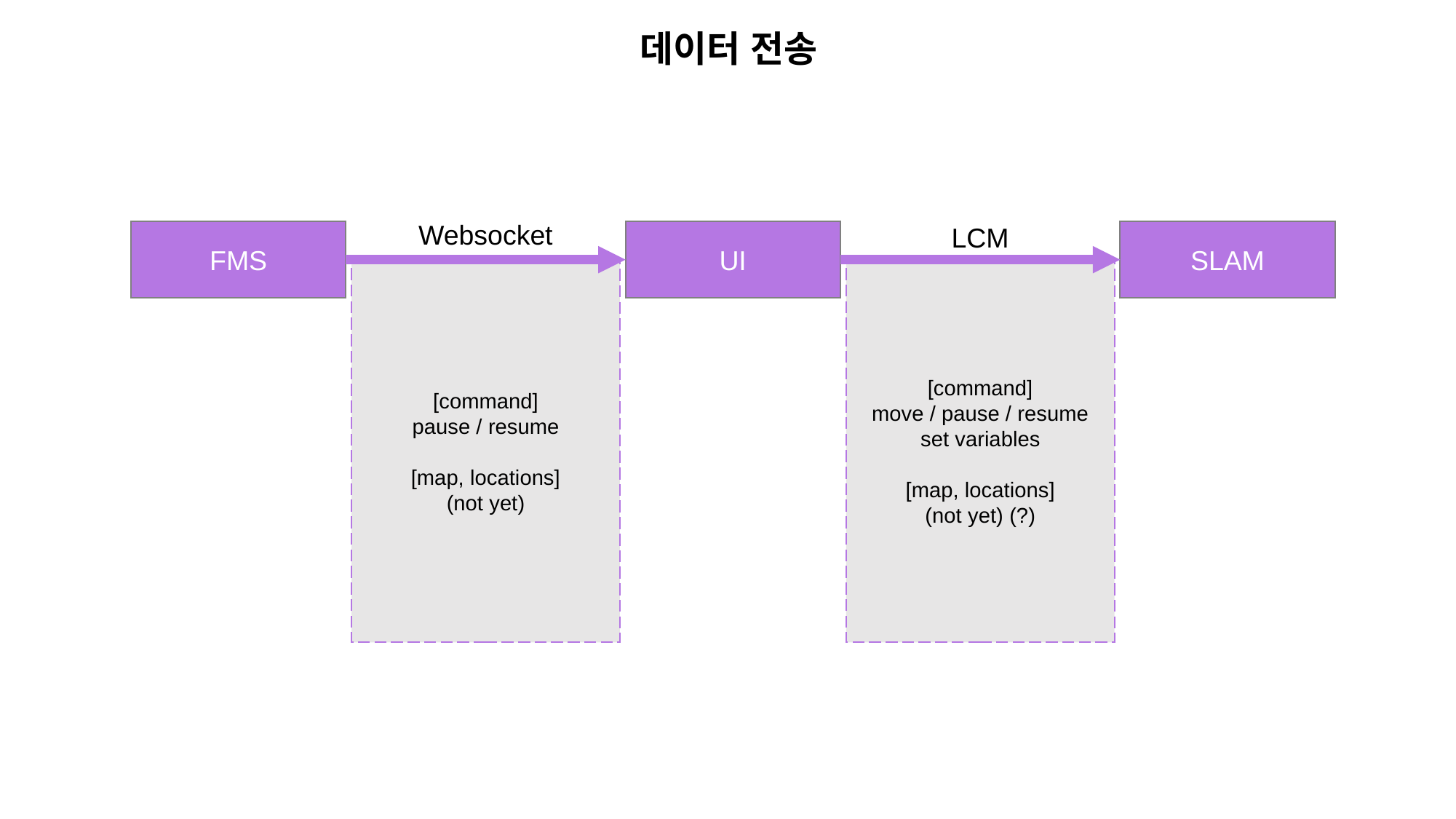

데이터 전송
Websocket
LCM
FMS
UI
SLAM
[command]
pause / resume

[map, locations]
(not yet)
[command]
move / pause / resume
set variables

[map, locations]
(not yet) (?)